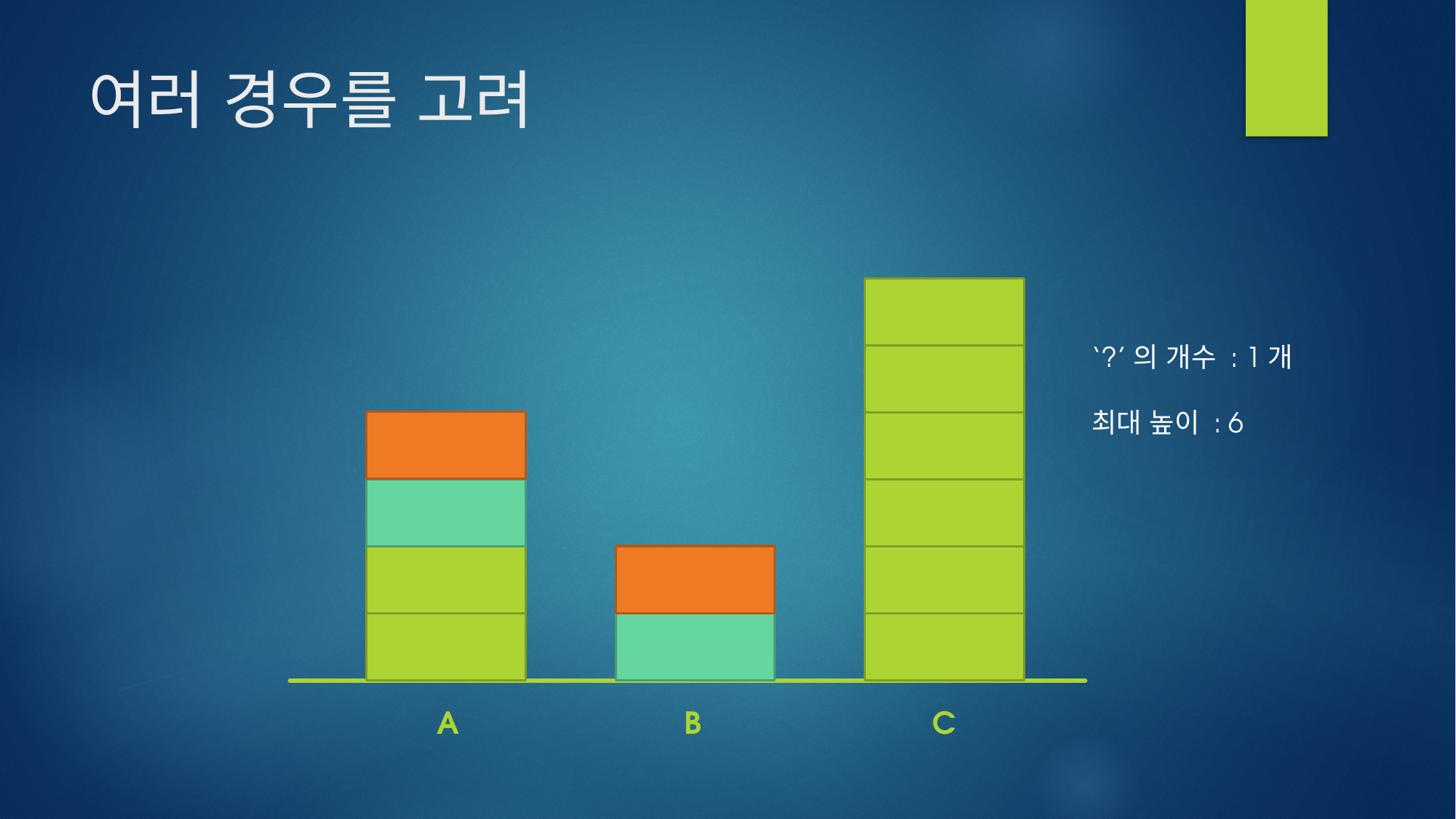

# 여러 경우를 고려

A
B
C
‘?’의 개수 : 1개

최대 높이 : 6